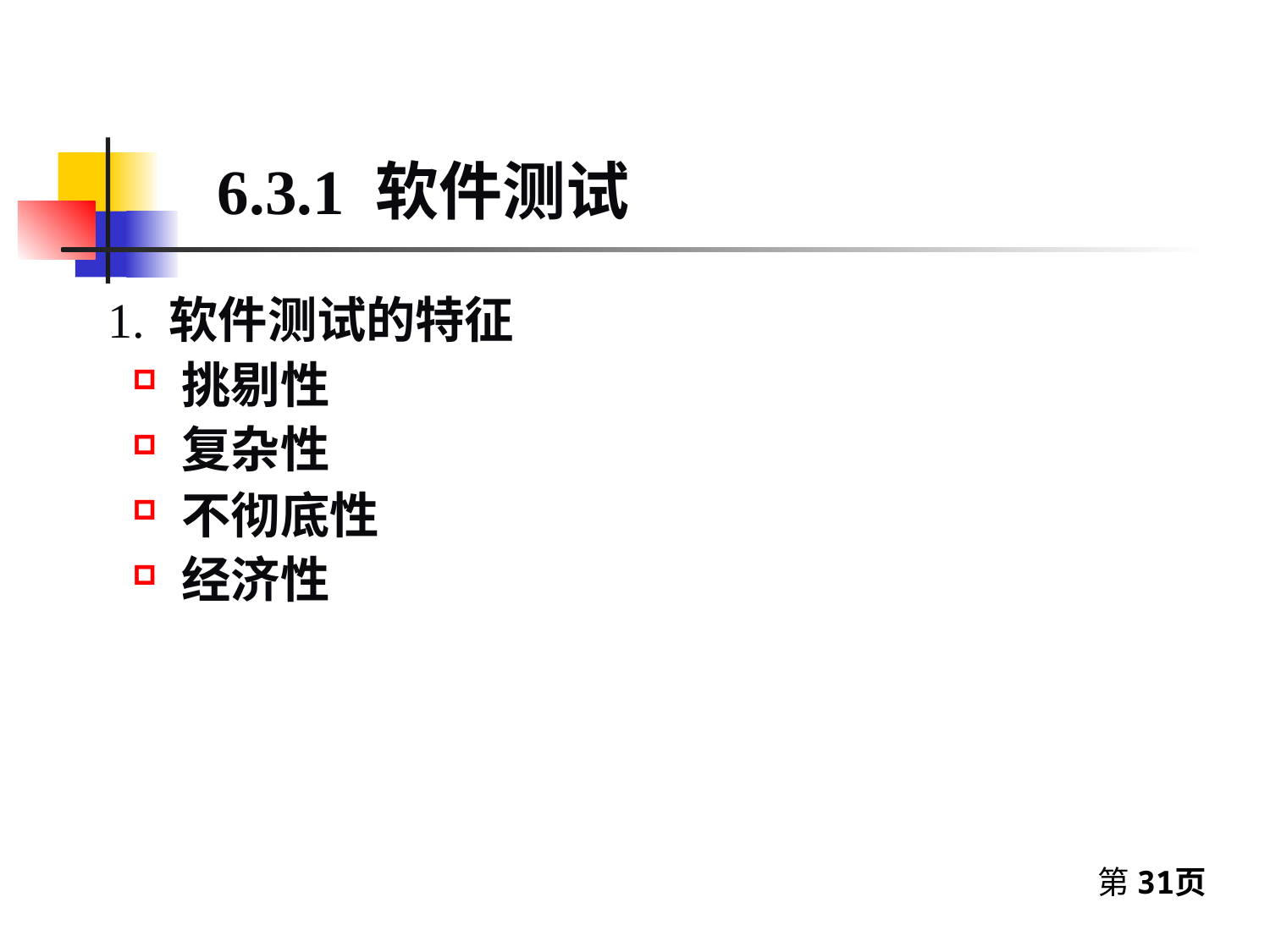

6.3.1 软件测试
1. 软件测试的特征
挑剔性
复杂性
不彻底性
经济性